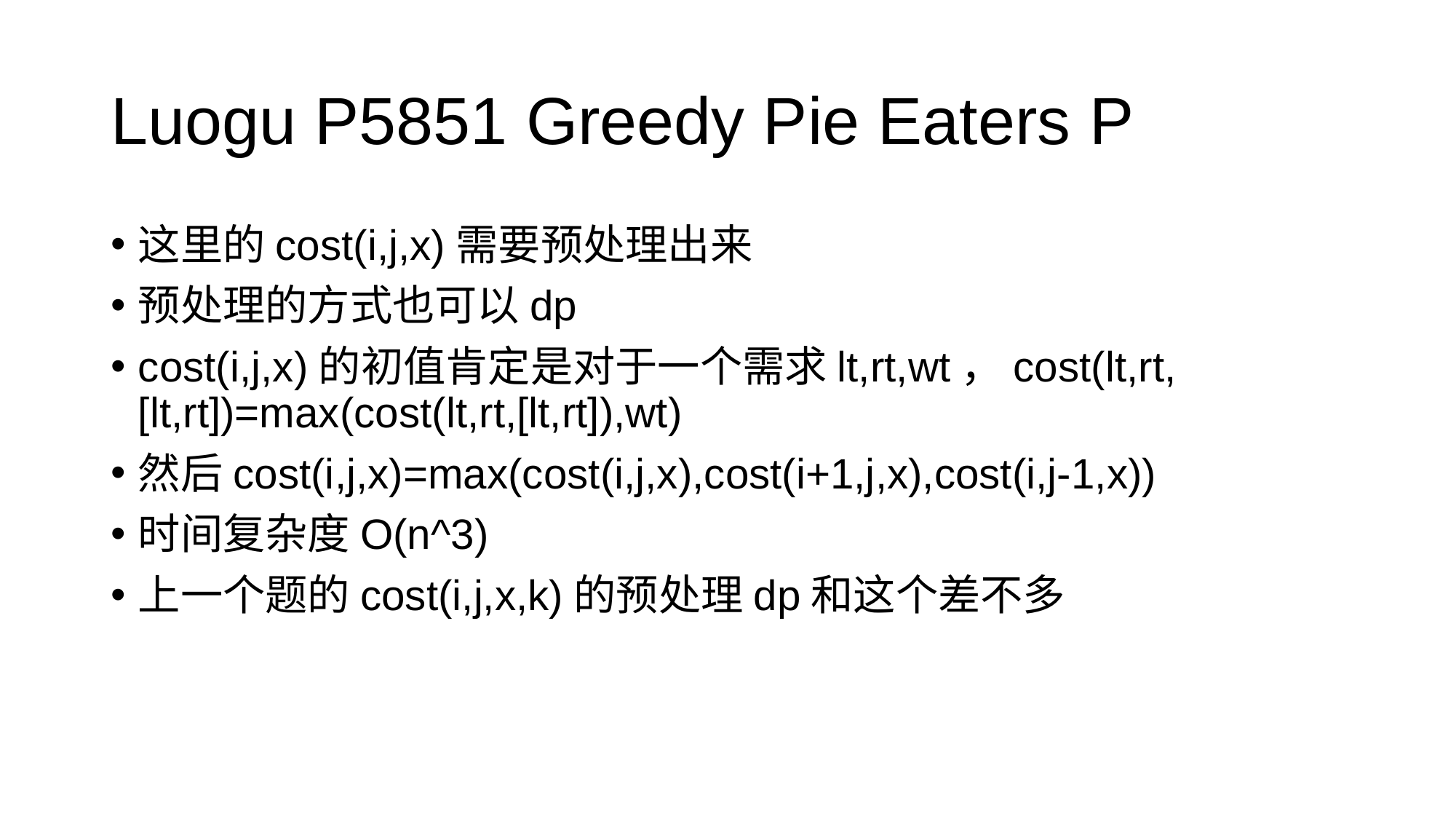

# Luogu P5851 Greedy Pie Eaters P
这里的cost(i,j,x)需要预处理出来
预处理的方式也可以dp
cost(i,j,x)的初值肯定是对于一个需求lt,rt,wt，cost(lt,rt,[lt,rt])=max(cost(lt,rt,[lt,rt]),wt)
然后cost(i,j,x)=max(cost(i,j,x),cost(i+1,j,x),cost(i,j-1,x))
时间复杂度O(n^3)
上一个题的cost(i,j,x,k)的预处理dp和这个差不多